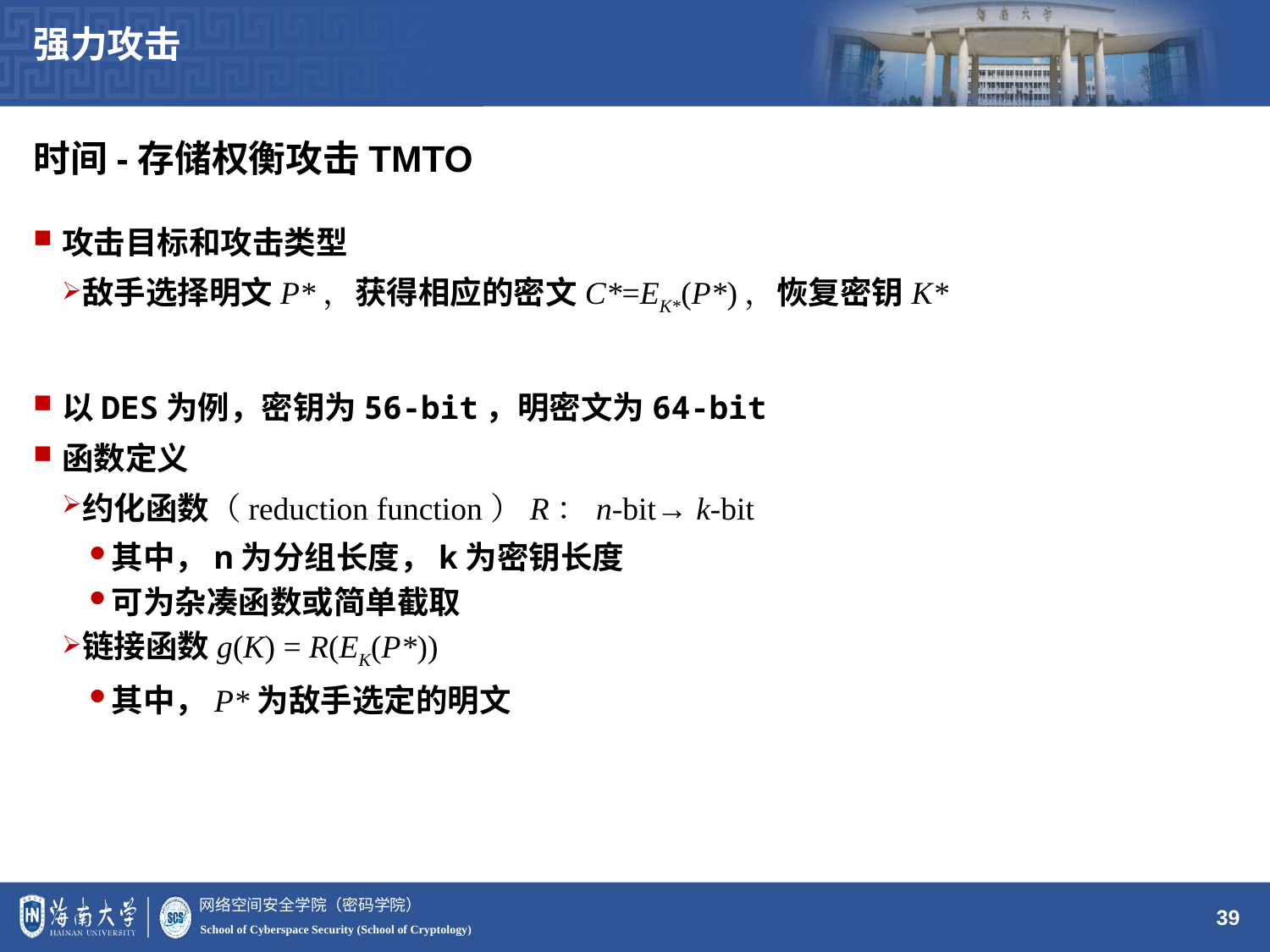

强力攻击

时间-存储权衡攻击TMTO
攻击目标和攻击类型
敌手选择明文P*，获得相应的密文C*=EK*(P*)，恢复密钥K*

以DES为例，密钥为56-bit，明密文为64-bit
函数定义
约化函数（reduction function）R：n-bit→ k-bit
其中，n为分组长度，k为密钥长度
可为杂凑函数或简单截取
链接函数g(K) = R(EK(P*))
其中，P*为敌手选定的明文

39